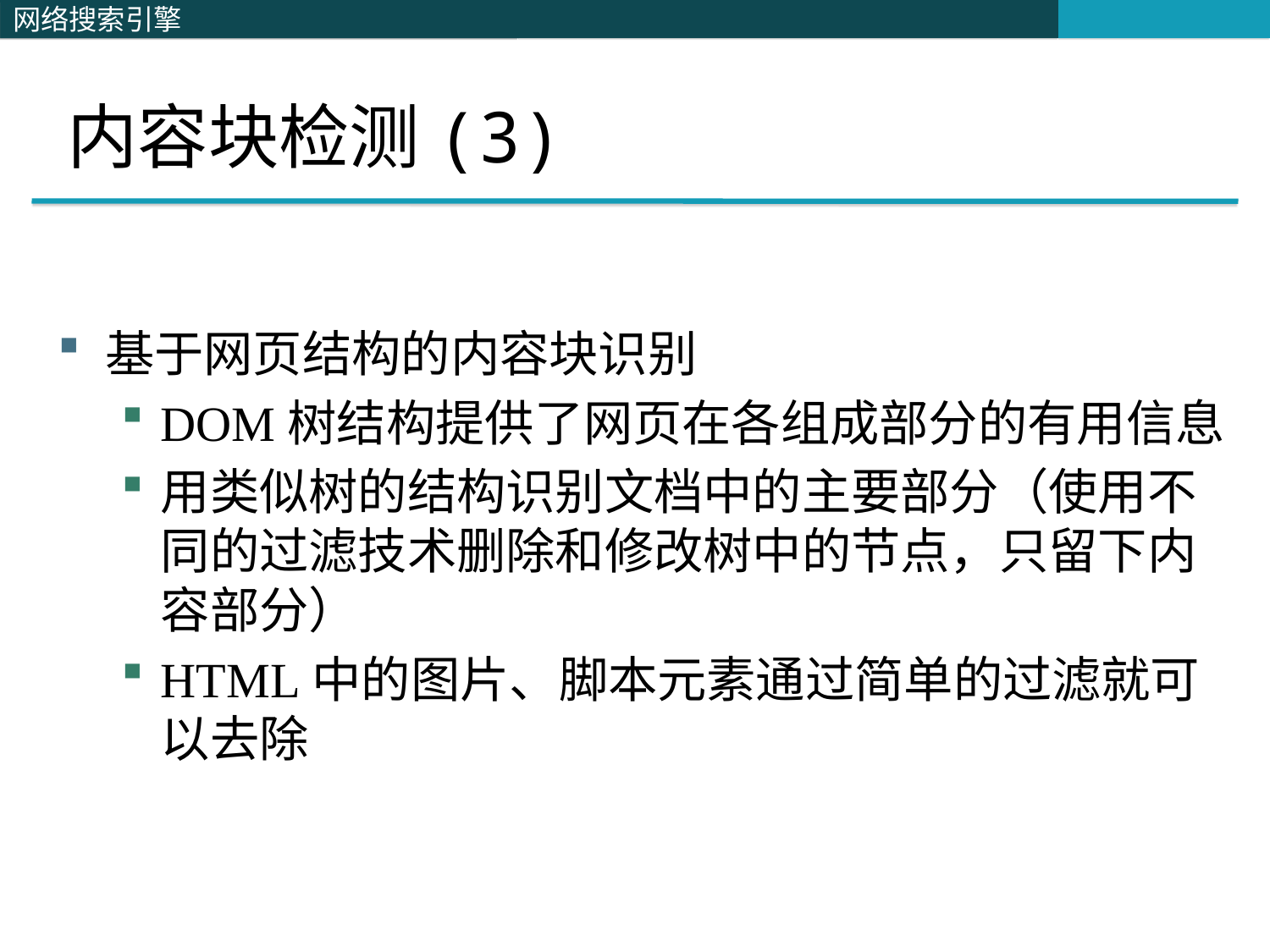

内容块检测(3)
基于网页结构的内容块识别
DOM树结构提供了网页在各组成部分的有用信息
用类似树的结构识别文档中的主要部分（使用不同的过滤技术删除和修改树中的节点，只留下内容部分）
HTML中的图片、脚本元素通过简单的过滤就可以去除

97